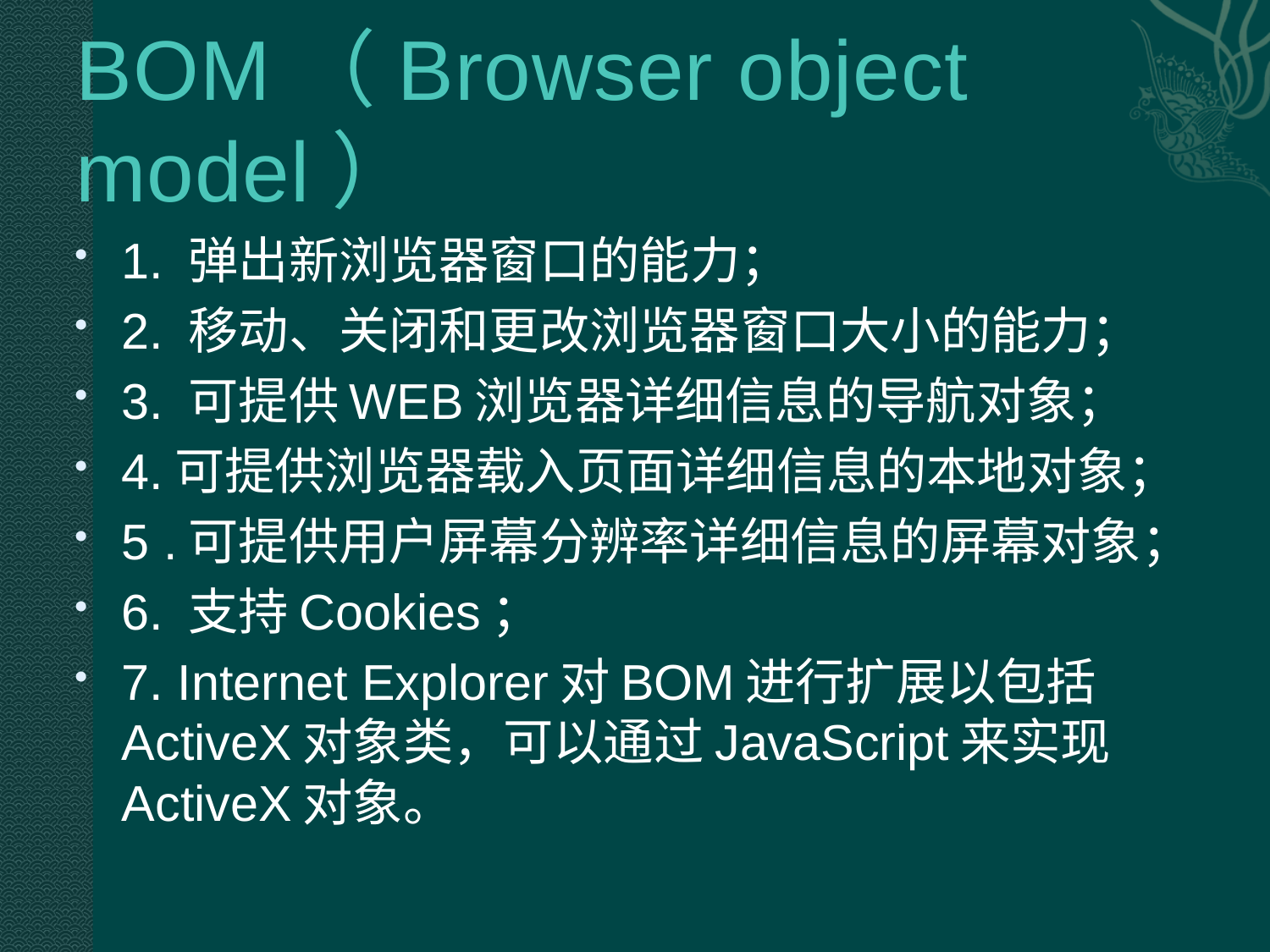

# BOM（Browser object model）
1. 弹出新浏览器窗口的能力；
2. 移动、关闭和更改浏览器窗口大小的能力；
3. 可提供WEB浏览器详细信息的导航对象；
4.可提供浏览器载入页面详细信息的本地对象；
5 .可提供用户屏幕分辨率详细信息的屏幕对象；
6. 支持Cookies；
7. Internet Explorer对BOM进行扩展以包括ActiveX对象类，可以通过JavaScript来实现ActiveX对象。